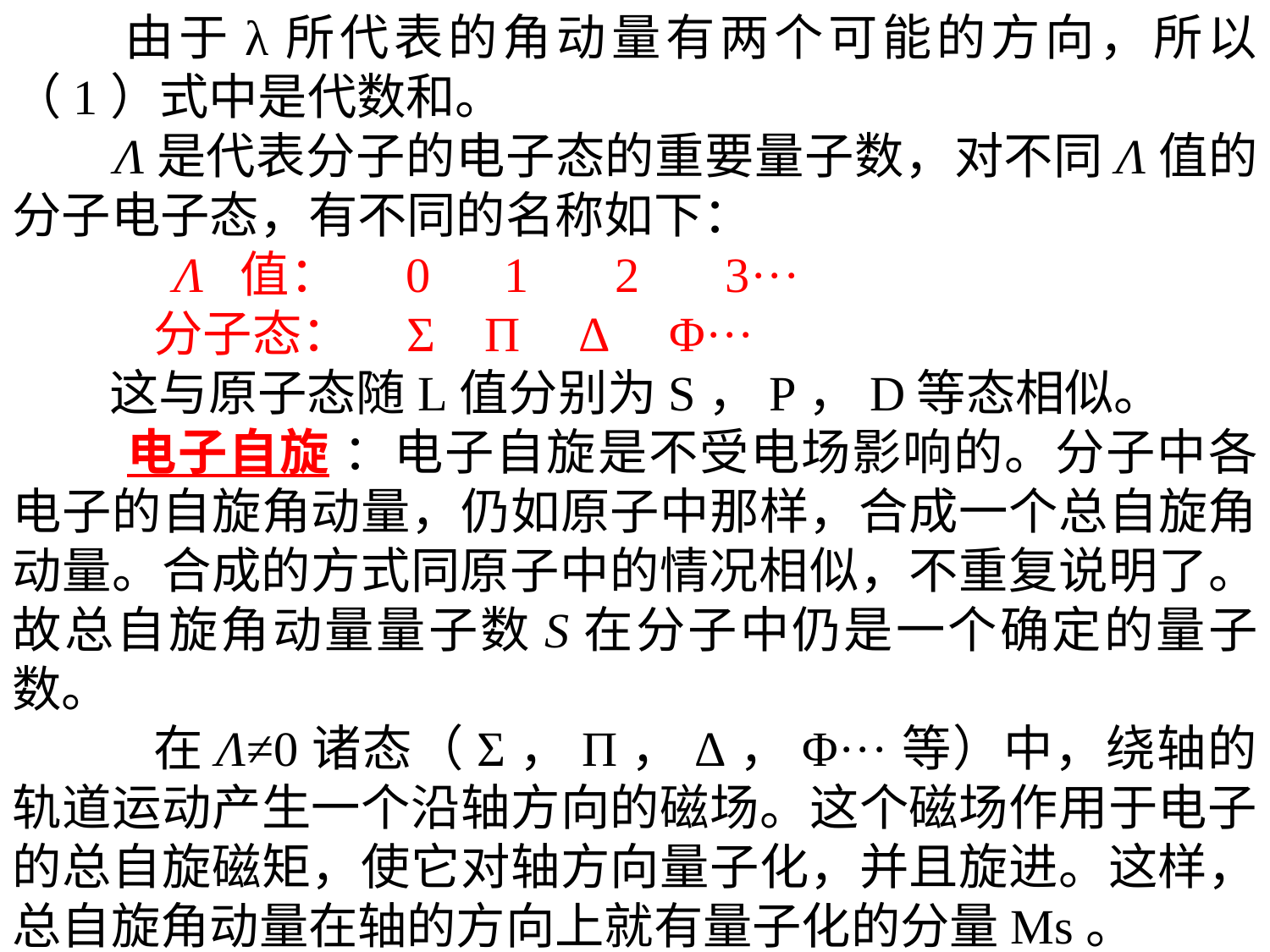

由于λ所代表的角动量有两个可能的方向，所以（1）式中是代数和。
   Λ是代表分子的电子态的重要量子数，对不同Λ值的分子电子态，有不同的名称如下：
        Λ  值：     0      1       2       3···
      分子态：    Σ    Π     Δ     Φ···
  这与原子态随L值分别为S，P，D等态相似。
   电子自旋 ：电子自旋是不受电场影响的。分子中各电子的自旋角动量，仍如原子中那样，合成一个总自旋角动量。合成的方式同原子中的情况相似，不重复说明了。故总自旋角动量量子数S在分子中仍是一个确定的量子数。
     在Λ≠0诸态（Σ，Π，Δ，Φ···等）中，绕轴的轨道运动产生一个沿轴方向的磁场。这个磁场作用于电子的总自旋磁矩，使它对轴方向量子化，并且旋进。这样，总自旋角动量在轴的方向上就有量子化的分量Ms。